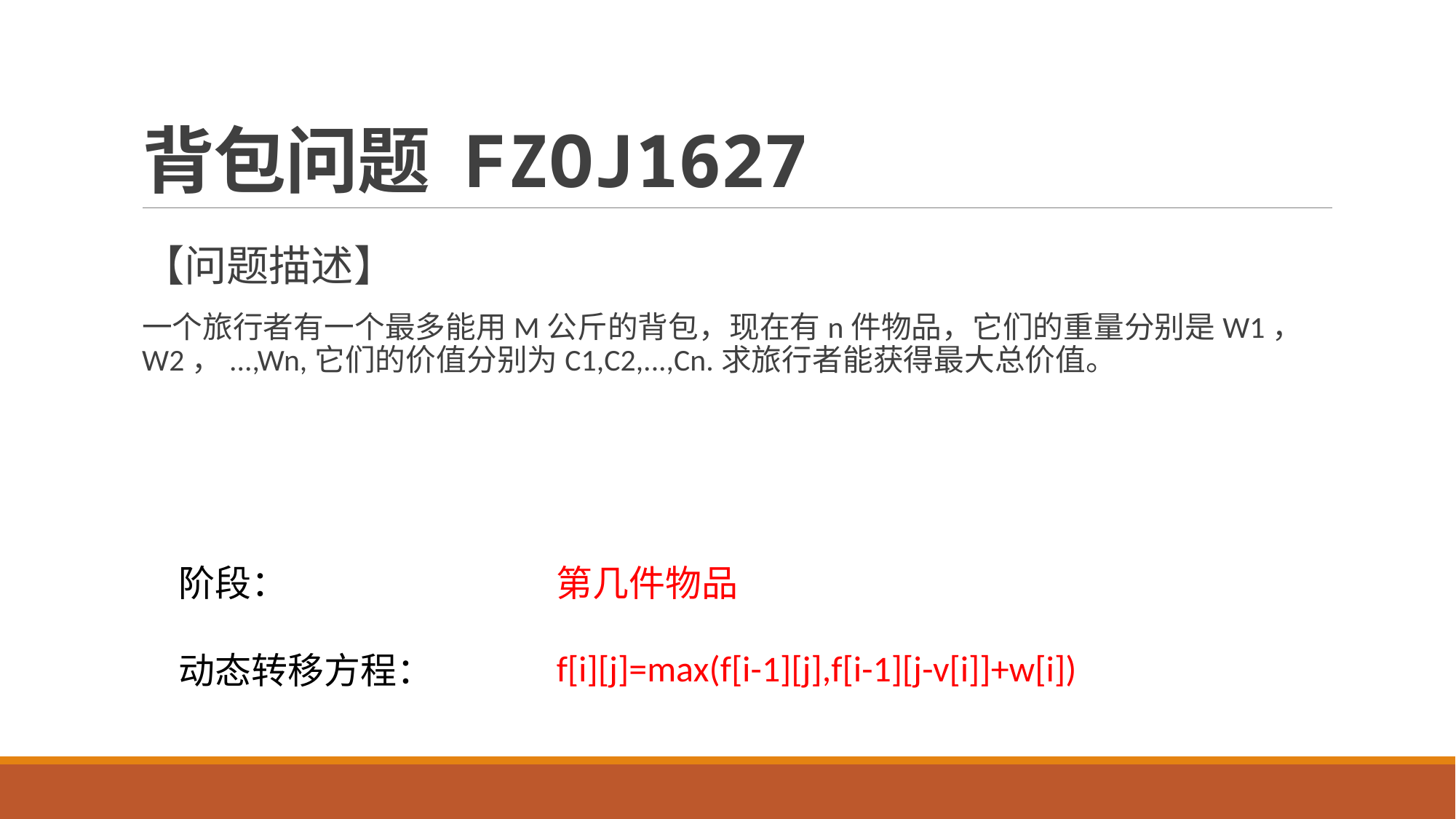

# 背包问题 FZOJ1627
【问题描述】
一个旅行者有一个最多能用M公斤的背包，现在有n件物品，它们的重量分别是W1，W2，...,Wn,它们的价值分别为C1,C2,...,Cn.求旅行者能获得最大总价值。
阶段：

动态转移方程：
第几件物品
f[i][j]=max(f[i-1][j],f[i-1][j-v[i]]+w[i])